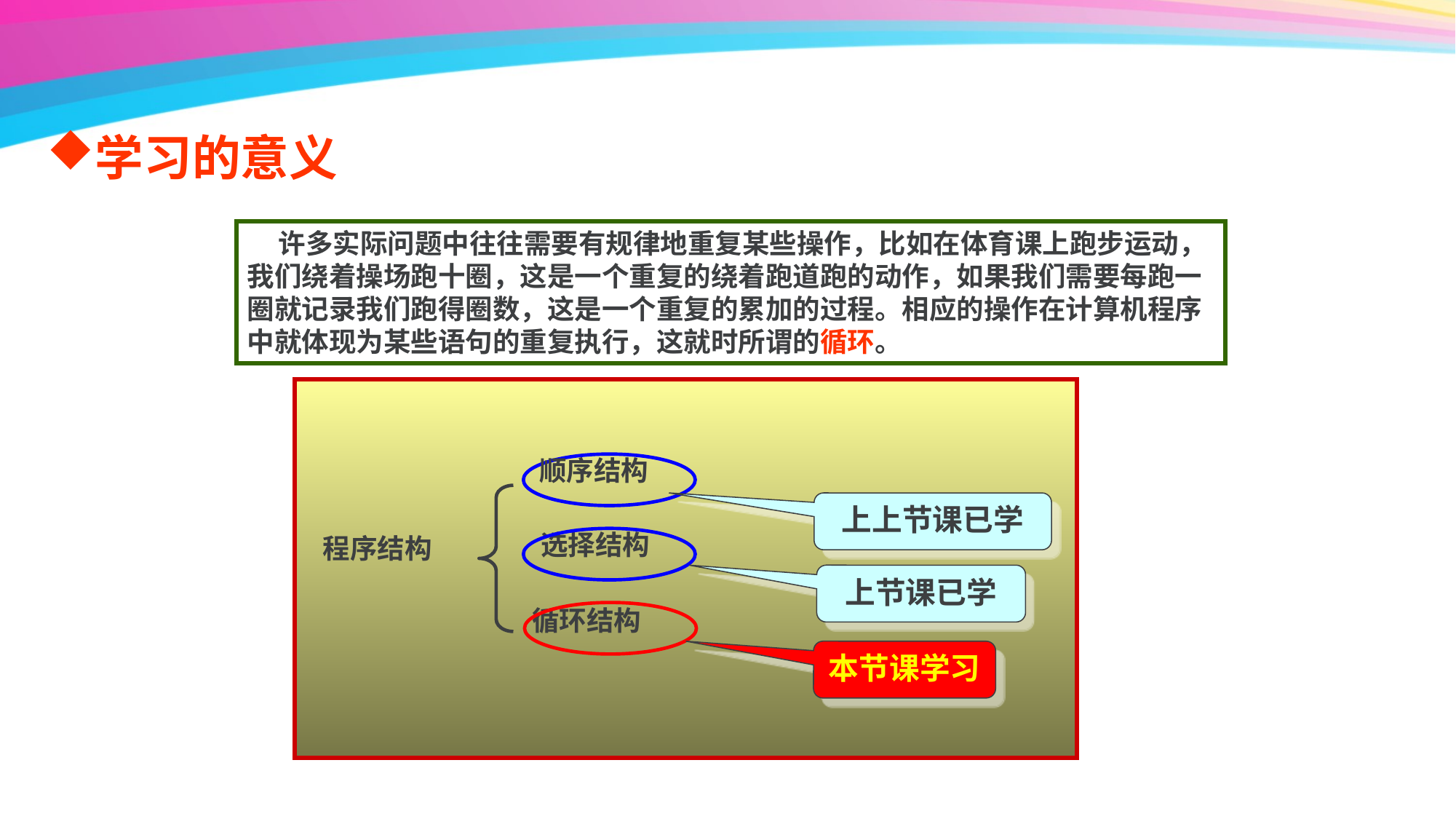

学习的意义
    许多实际问题中往往需要有规律地重复某些操作，比如在体育课上跑步运动，我们绕着操场跑十圈，这是一个重复的绕着跑道跑的动作，如果我们需要每跑一圈就记录我们跑得圈数，这是一个重复的累加的过程。相应的操作在计算机程序中就体现为某些语句的重复执行，这就时所谓的循环。

顺序结构

上上节课已学

选择结构
程序结构

上节课已学
循环结构

本节课学习